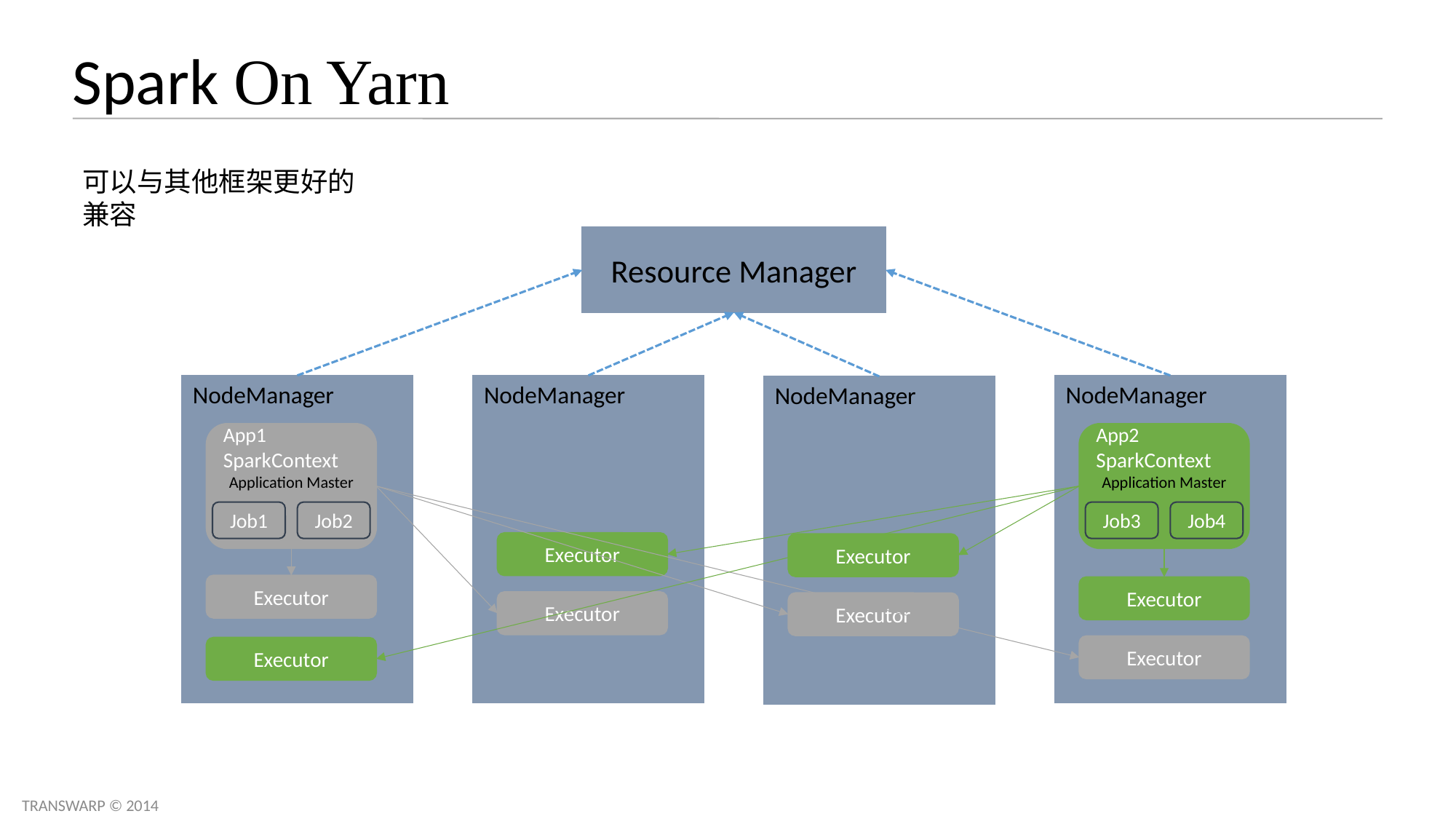

Spark On Yarn

可以与其他框架更好的兼容
Resource Manager
NodeManager

NodeManager

NodeManager

NodeManager

App1
SparkContext
Application Master

App2
SparkContext
Application Master

Job1
Job2
Job3
Job4
Executor
Executor
Executor
Executor
Executor
Executor
Executor
Executor
TRANSWARP © 2014